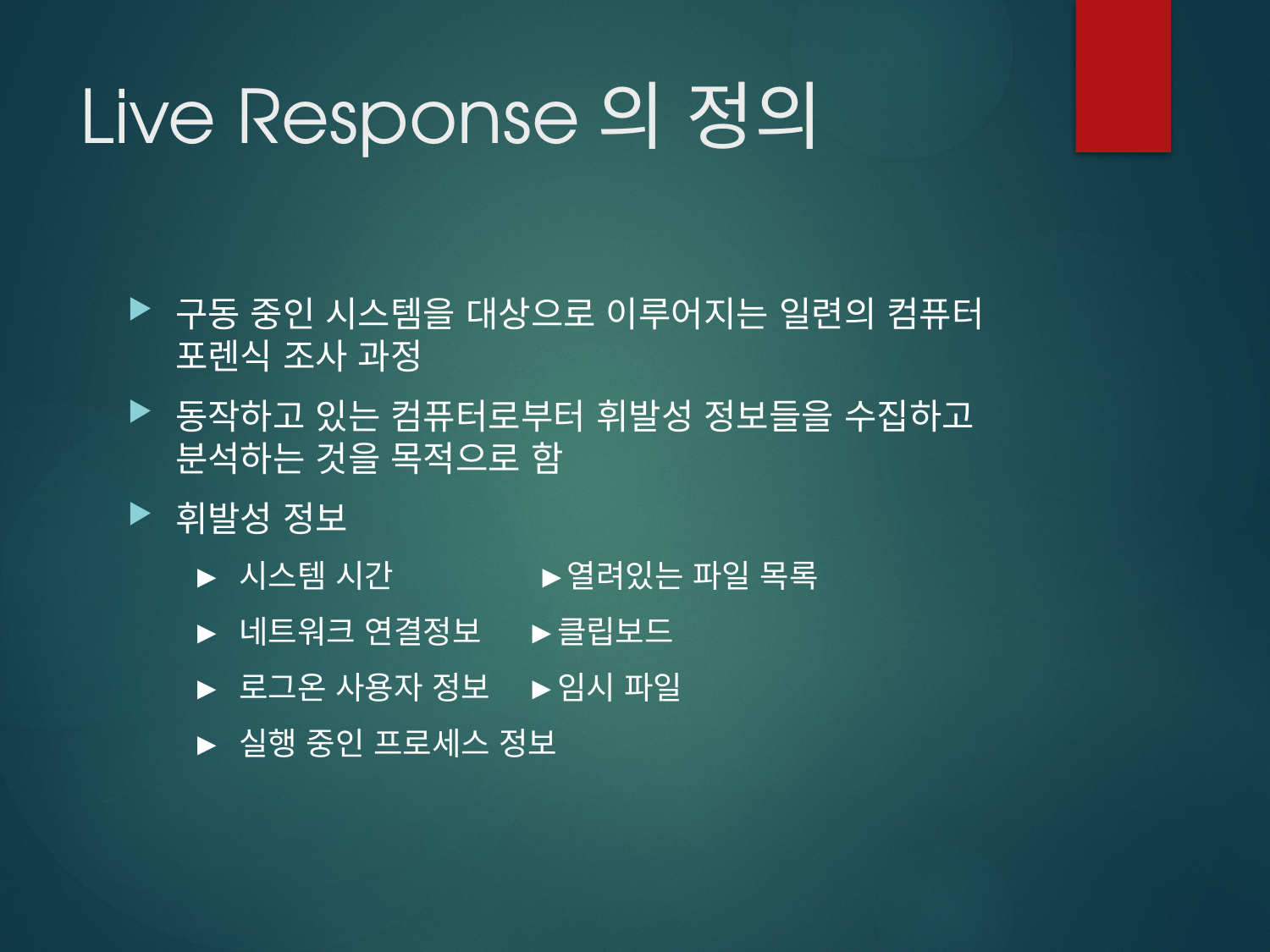

# Live Response의 정의
구동 중인 시스템을 대상으로 이루어지는 일련의 컴퓨터 포렌식 조사 과정
동작하고 있는 컴퓨터로부터 휘발성 정보들을 수집하고 분석하는 것을 목적으로 함
휘발성 정보
► 시스템 시간                ►열려있는 파일 목록
► 네트워크 연결정보     ►클립보드
► 로그온 사용자 정보    ►임시 파일
► 실행 중인 프로세스 정보